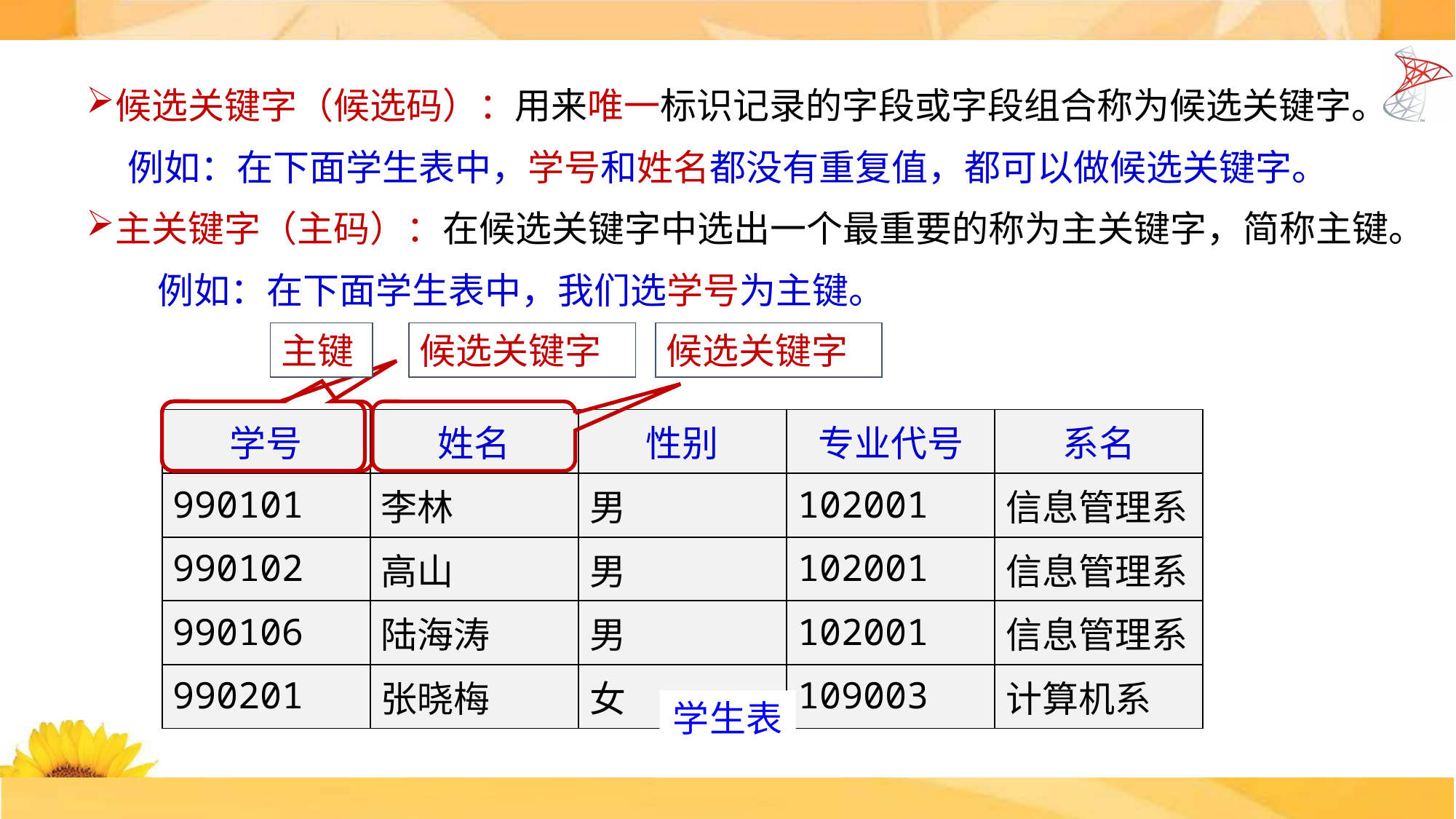

候选关键字（候选码）：用来唯一标识记录的字段或字段组合称为候选关键字。
    例如：在下面学生表中，学号和姓名都没有重复值，都可以做候选关键字。
主关键字（主码）：在候选关键字中选出一个最重要的称为主关键字，简称主键。
 例如：在下面学生表中，我们选学号为主键。

候选关键字

候选关键字

主键

| 学号 | 姓名 | 性别 | 专业代号 | 系名 |
| --- | --- | --- | --- | --- |
| 990101 | 李林 | 男 | 102001 | 信息管理系 |
| 990102 | 高山 | 男 | 102001 | 信息管理系 |
| 990106 | 陆海涛 | 男 | 102001 | 信息管理系 |
| 990201 | 张晓梅 | 女 | 109003 | 计算机系 |
学生表